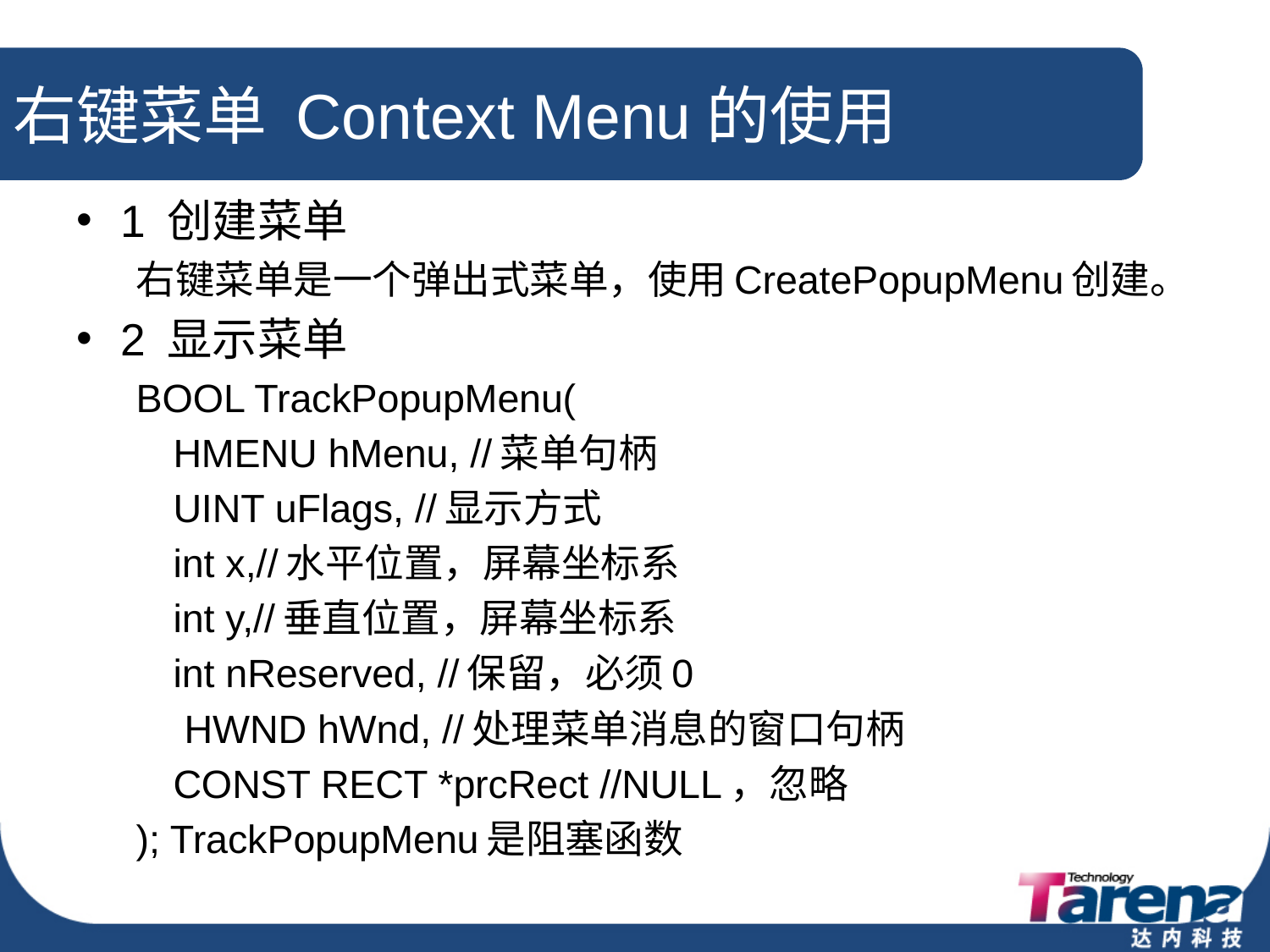

# 右键菜单 Context Menu的使用
1 创建菜单
右键菜单是一个弹出式菜单，使用CreatePopupMenu创建。
2 显示菜单
BOOL TrackPopupMenu(
	HMENU hMenu, //菜单句柄
	UINT uFlags, //显示方式
	int x,//水平位置，屏幕坐标系
	int y,//垂直位置，屏幕坐标系
	int nReserved, //保留，必须0
	 HWND hWnd, //处理菜单消息的窗口句柄
	CONST RECT *prcRect //NULL，忽略
); TrackPopupMenu是阻塞函数